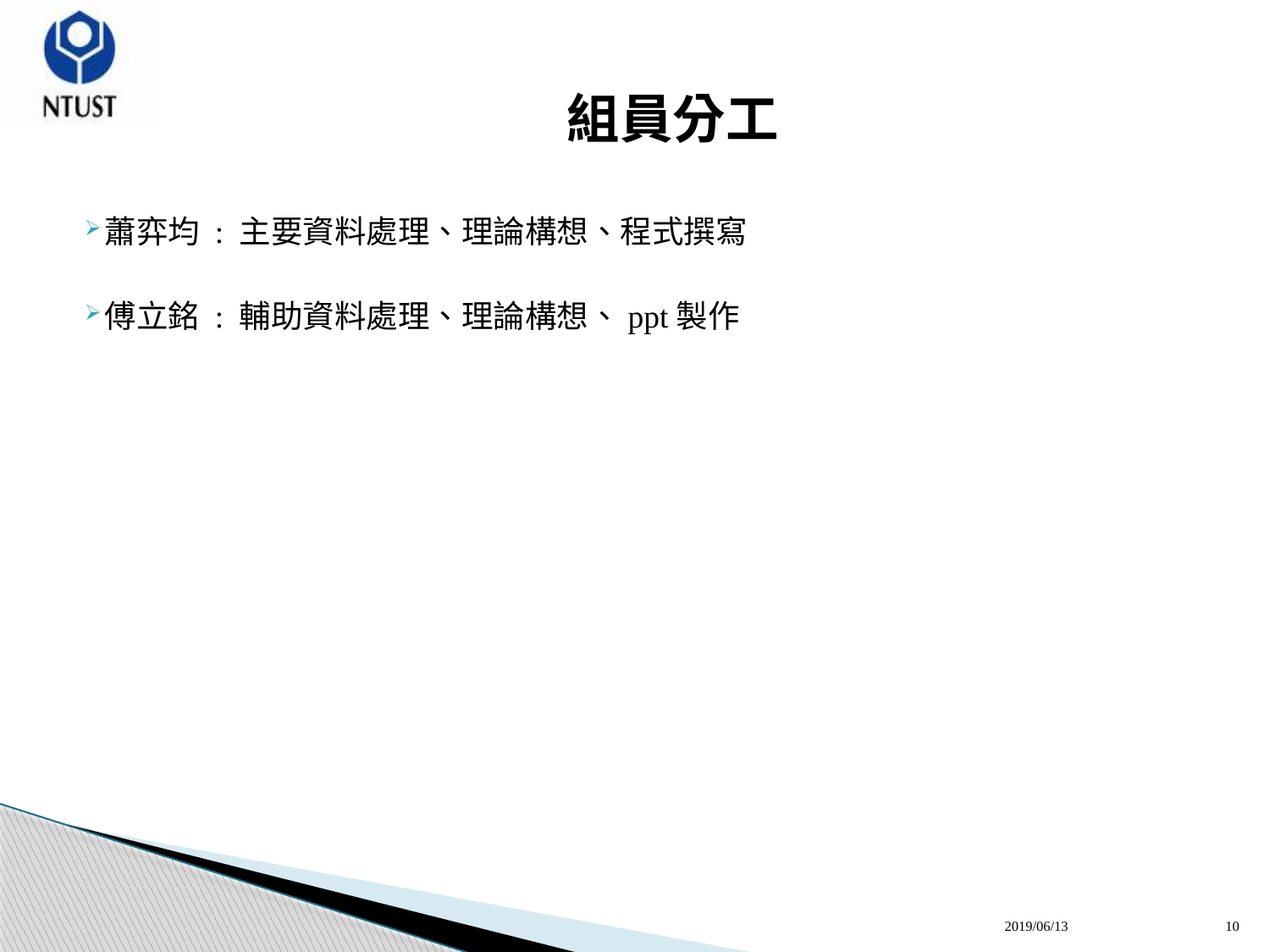

# 組員分工
蕭弈均 : 主要資料處理、理論構想、程式撰寫

傅立銘 : 輔助資料處理、理論構想、ppt製作
2019/06/13
10